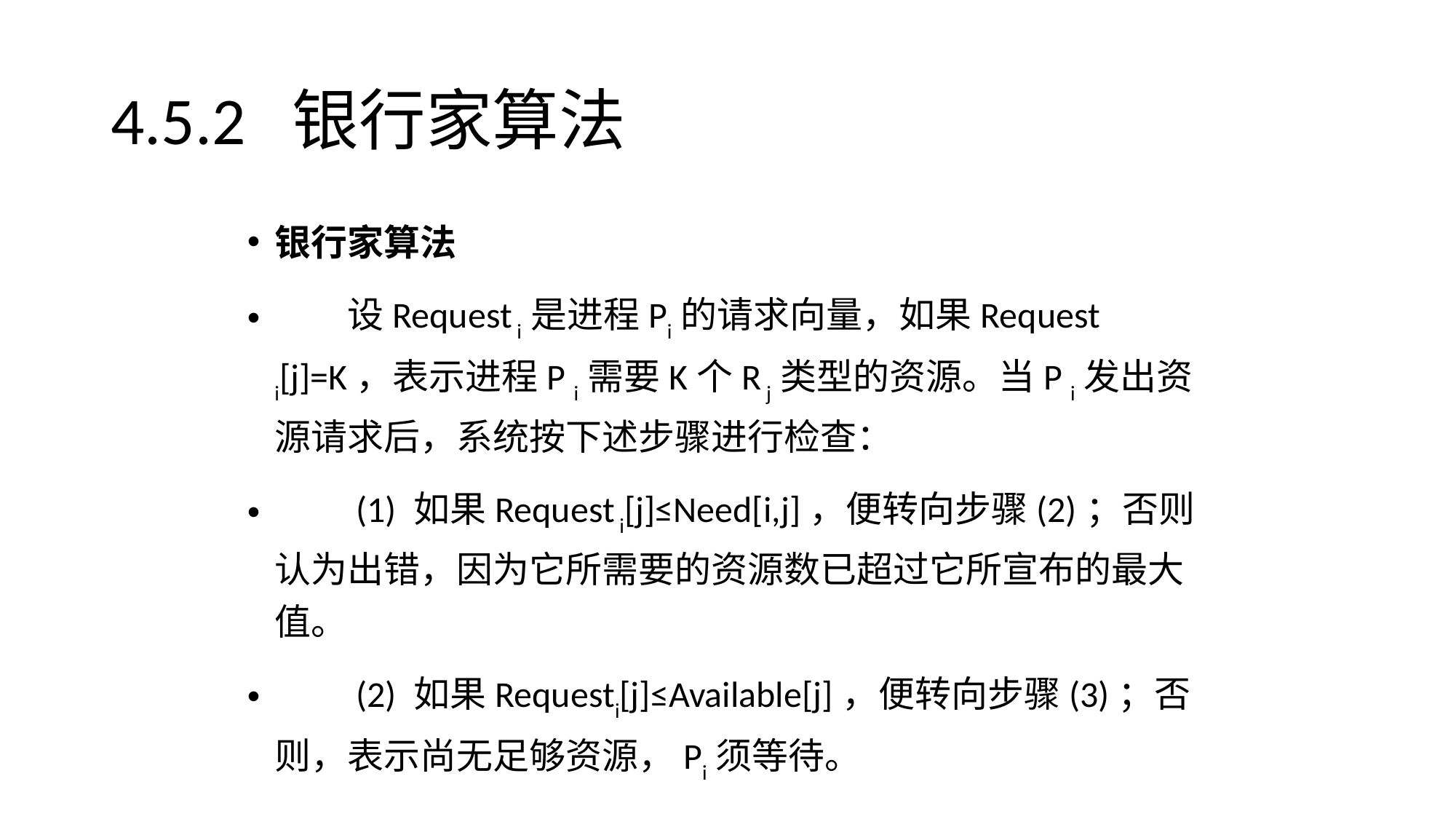

4.5.2  银行家算法
银行家算法
　　设Request i是进程Pi的请求向量，如果Request i[j]=K，表示进程P i需要K个R j类型的资源。当P i发出资源请求后，系统按下述步骤进行检查：
　　(1) 如果Request i[j]≤Need[i,j]，便转向步骤(2)；否则认为出错，因为它所需要的资源数已超过它所宣布的最大值。
　　(2) 如果Requesti[j]≤Available[j]，便转向步骤(3)；否则，表示尚无足够资源，Pi须等待。
7